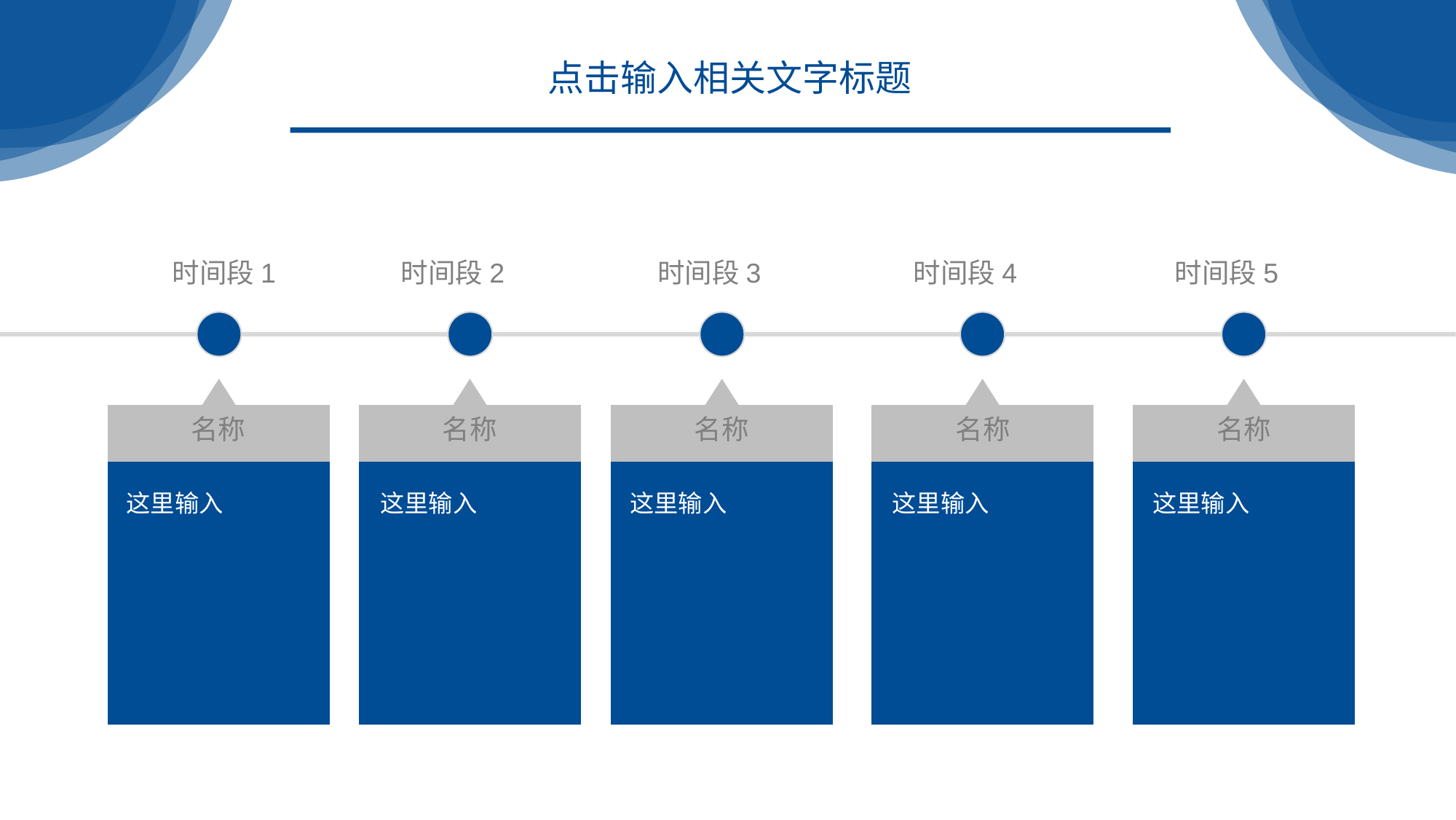

点击输入相关文字标题

时间段1
时间段2
时间段3
时间段4
时间段5

名称
这里输入

名称
这里输入

名称
这里输入

名称
这里输入

名称
这里输入